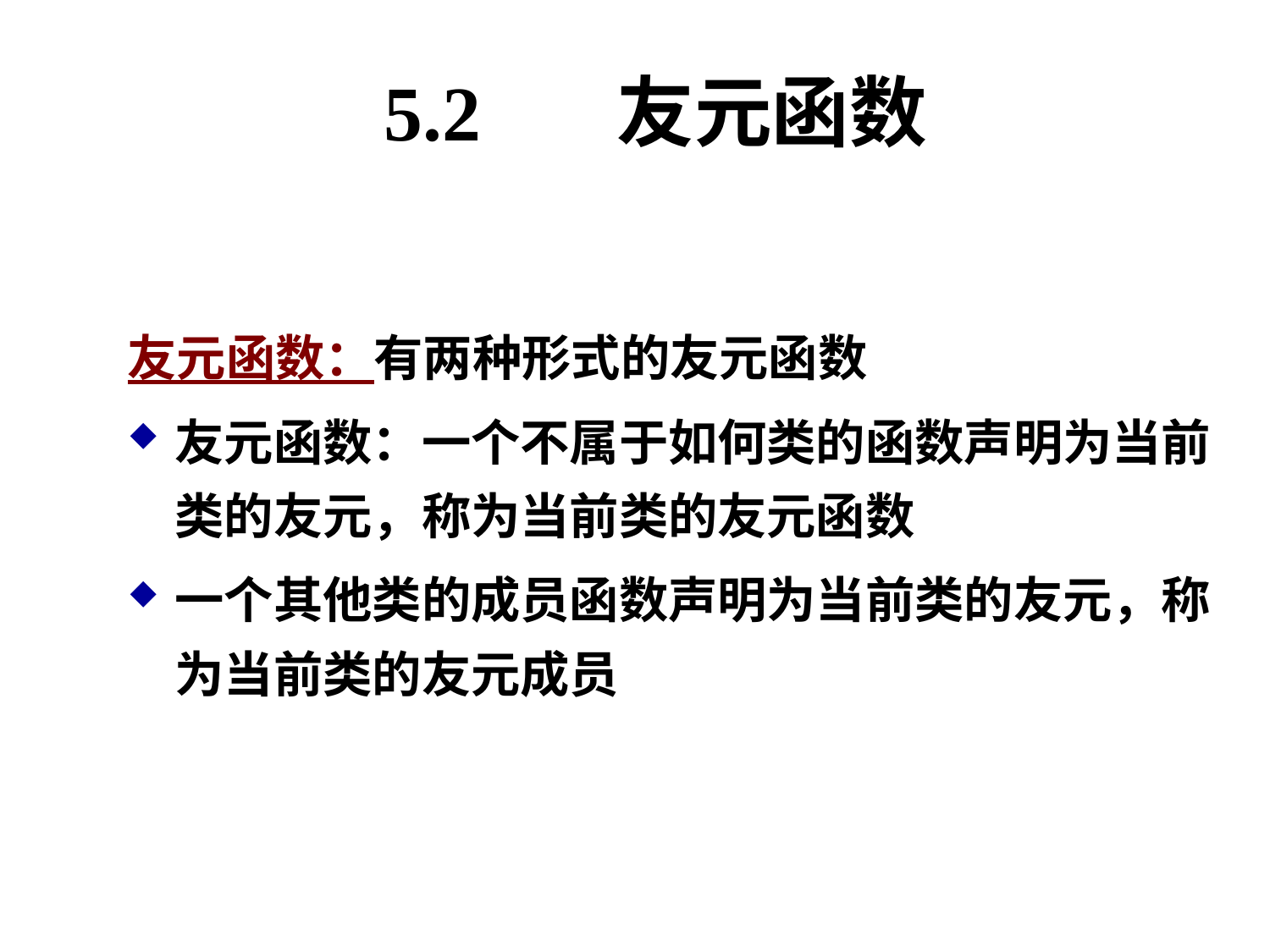

# 5.2      友元函数
友元函数：有两种形式的友元函数
友元函数：一个不属于如何类的函数声明为当前类的友元，称为当前类的友元函数
一个其他类的成员函数声明为当前类的友元，称为当前类的友元成员